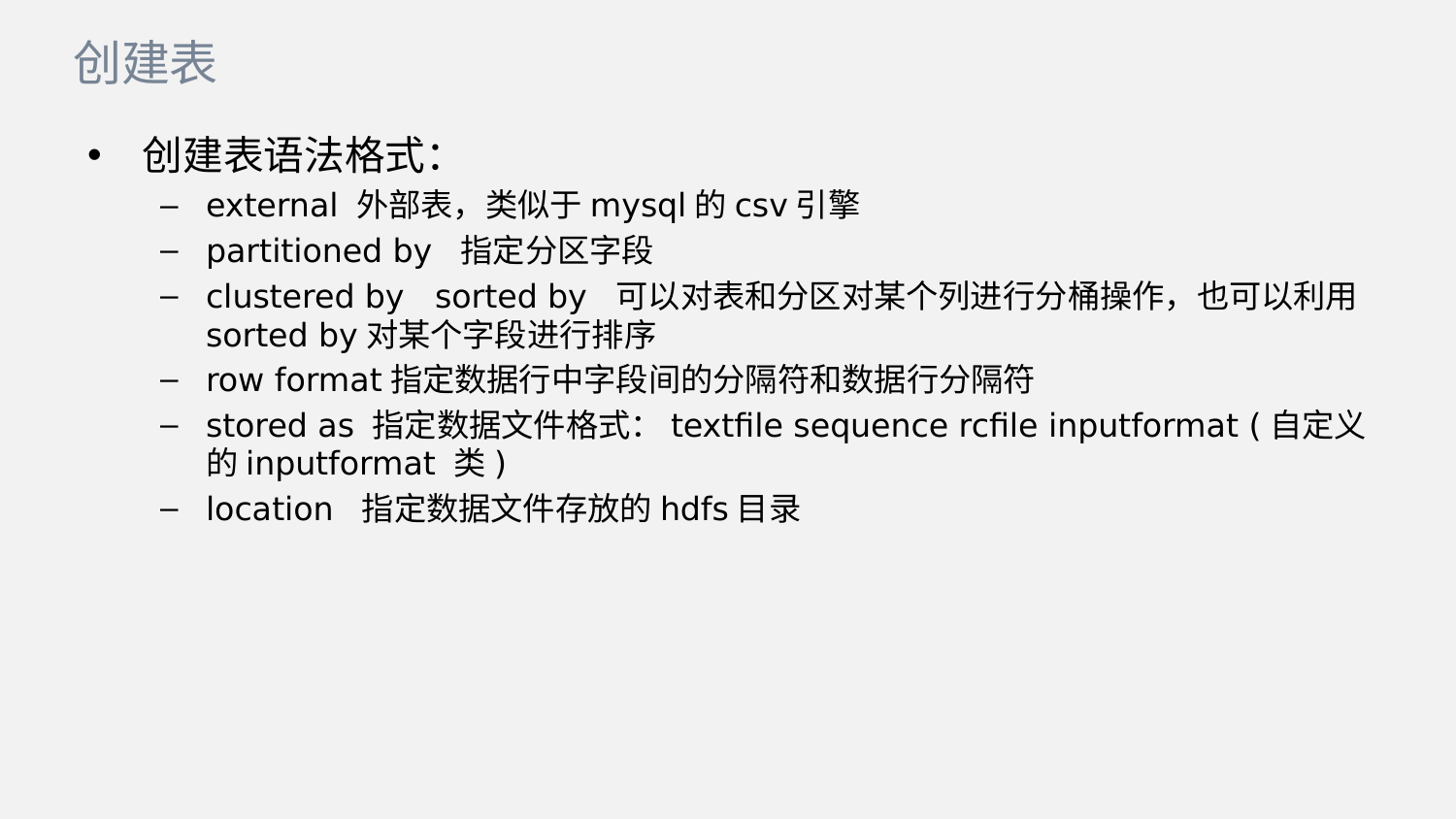

创建表
创建表语法格式：
external 外部表，类似于mysql的csv引擎
partitioned by  指定分区字段
clustered by   sorted by  可以对表和分区对某个列进行分桶操作，也可以利用sorted by对某个字段进行排序
row format指定数据行中字段间的分隔符和数据行分隔符
stored as 指定数据文件格式：textfile sequence rcfile inputformat (自定义的inputformat 类)
location  指定数据文件存放的hdfs目录